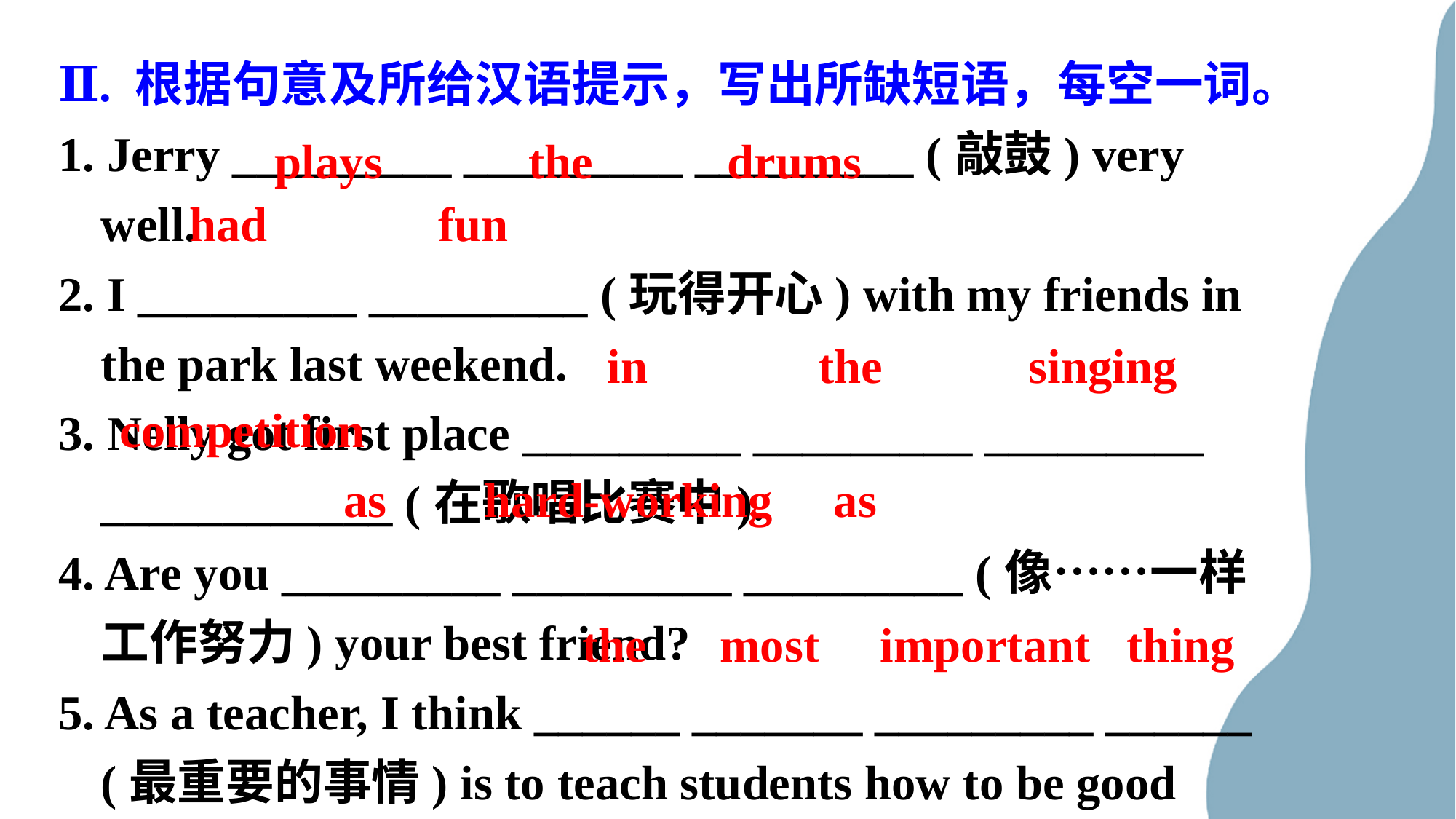

Ⅱ. 根据句意及所给汉语提示，写出所缺短语，每空一词。
1. Jerry _________ _________ _________ (敲鼓) very well.
2. I _________ _________ (玩得开心) with my friends in the park last weekend.
3. Nelly got first place _________ _________ _________ ____________ (在歌唱比赛中).
4. Are you _________ _________ _________ (像……一样工作努力) your best friend?
5. As a teacher, I think ______ _______ _________ ______ (最重要的事情) is to teach students how to be good people.
plays            the           drums
had              fun
                                        in              the            singing  competition
as        hard-working     as
the      most     important   thing